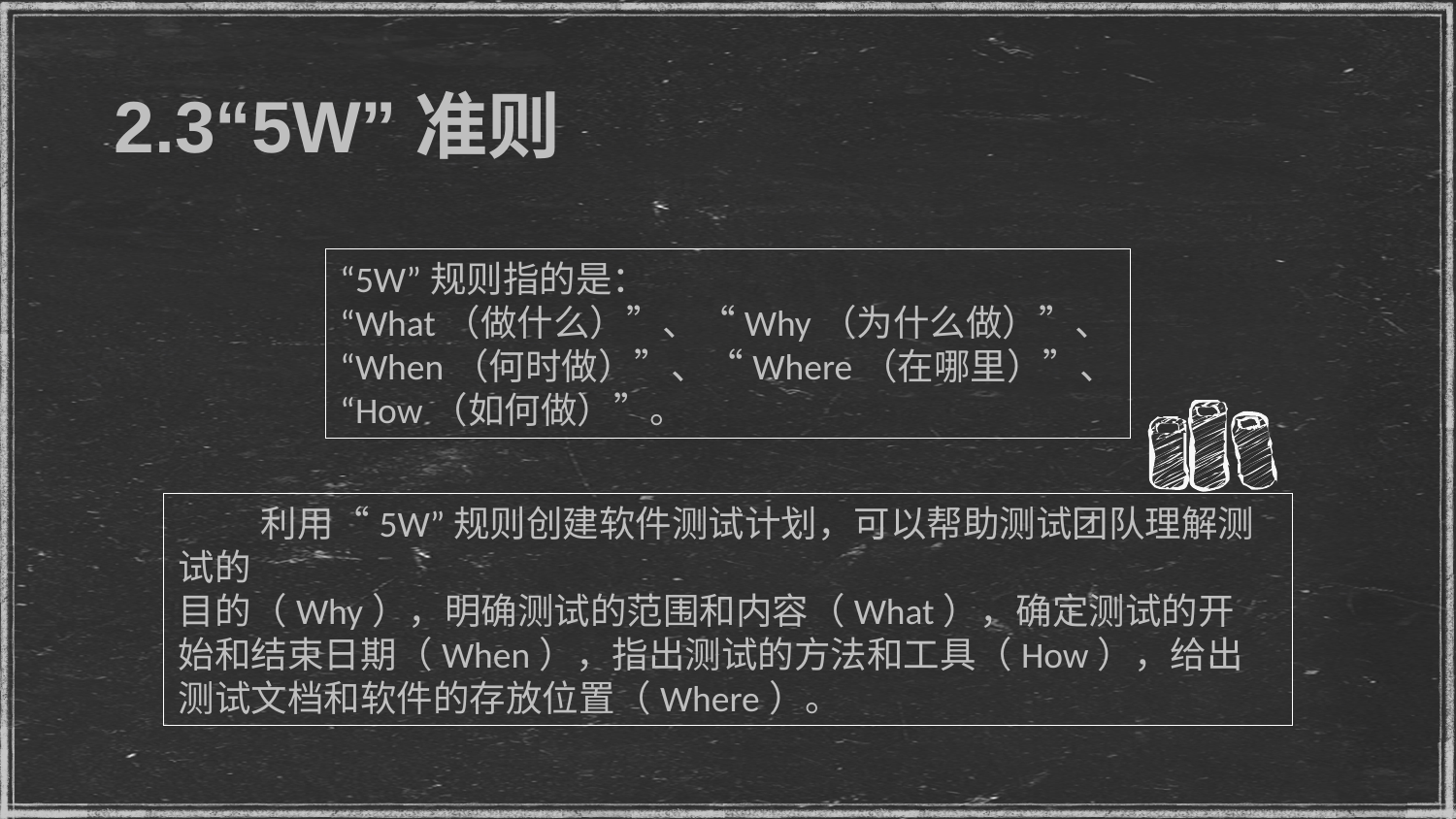

2.3“5W”准则
“5W”规则指的是：
“What（做什么）”、“Why（为什么做）”、
“When（何时做）”、“Where（在哪里）”、
“How（如何做）”。

         利用“5W”规则创建软件测试计划，可以帮助测试团队理解测试的
目的（Why），明确测试的范围和内容（What），确定测试的开
始和结束日期（When），指出测试的方法和工具（How），给出
测试文档和软件的存放位置（Where）。